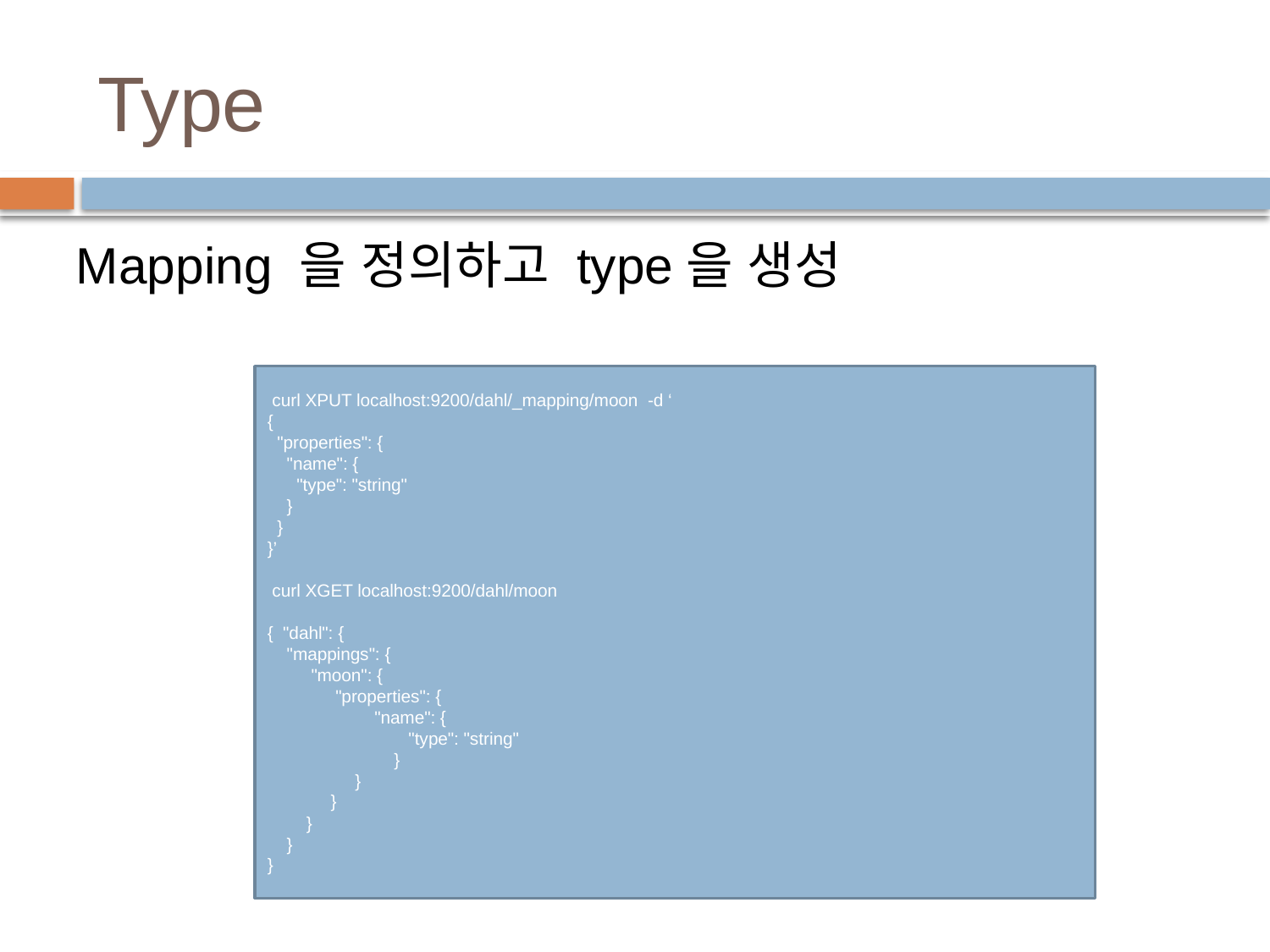

# Type
Mapping 을 정의하고 type을 생성
 curl XPUT localhost:9200/dahl/_mapping/moon  -d ‘
{
  "properties": {
    "name": {
      "type": "string"
    }
  }
}’

 curl XGET localhost:9200/dahl/moon

{  "dahl": {
    "mappings": {
         "moon": {
              "properties": {
                      "name": {
                             "type": "string"
                          }
                  }
             }
        }
    }
}